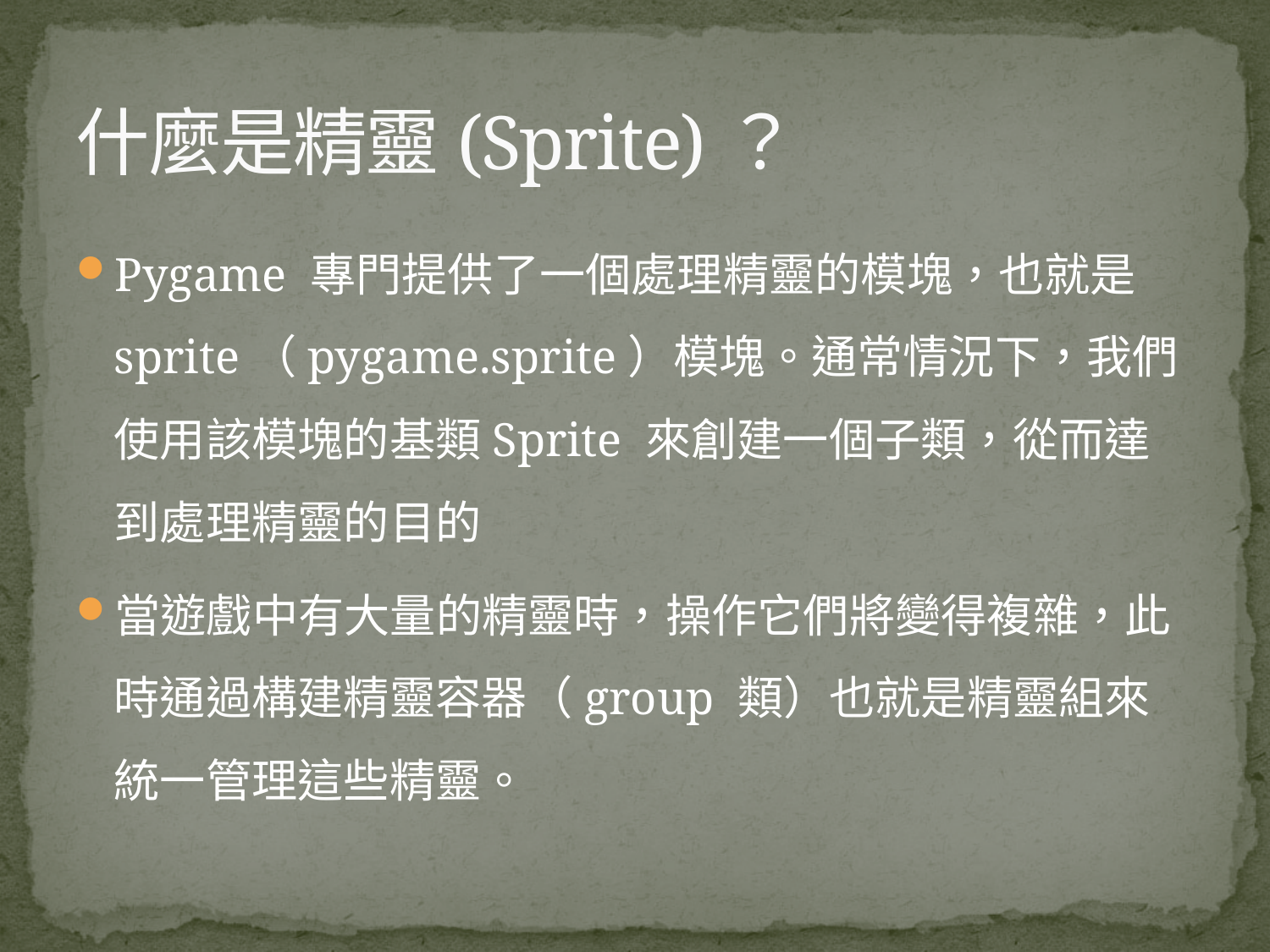

# 什麼是精靈(Sprite)？
Pygame 專門提供了一個處理精靈的模塊，也就是sprite（pygame.sprite）模塊。通常情況下，我們使用該模塊的基類Sprite 來創建一個子類，從而達到處理精靈的目的
當遊戲中有大量的精靈時，操作它們將變得複雜，此時通過構建精靈容器（group 類）也就是精靈組來統一管理這些精靈。